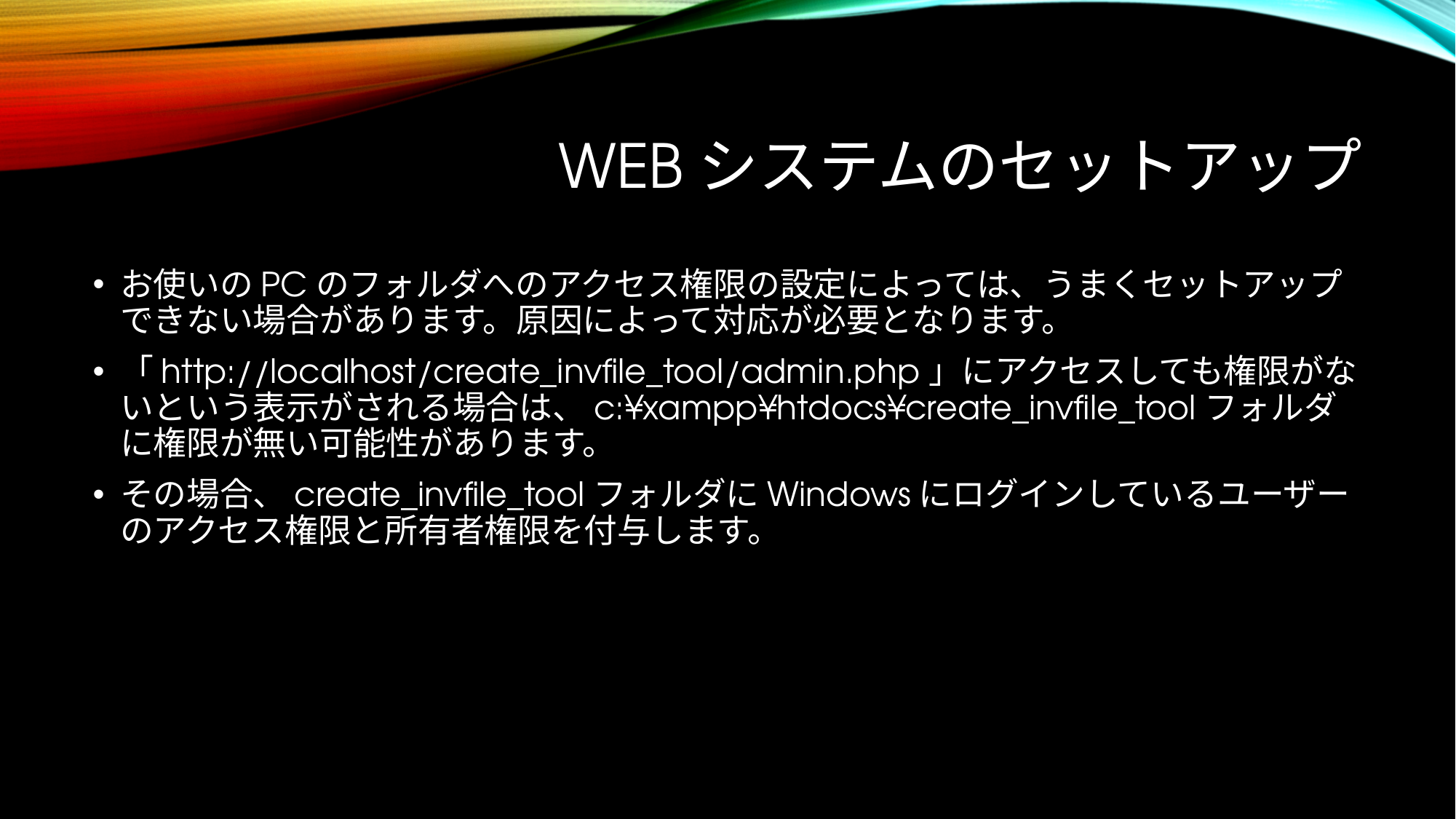

# WEBシステムのセットアップ
お使いのPCのフォルダへのアクセス権限の設定によっては、うまくセットアップできない場合があります。原因によって対応が必要となります。
「http://localhost/create_invfile_tool/admin.php」にアクセスしても権限がないという表示がされる場合は、c:¥xampp¥htdocs¥create_invfile_toolフォルダに権限が無い可能性があります。
その場合、create_invfile_toolフォルダにWindowsにログインしているユーザーのアクセス権限と所有者権限を付与します。